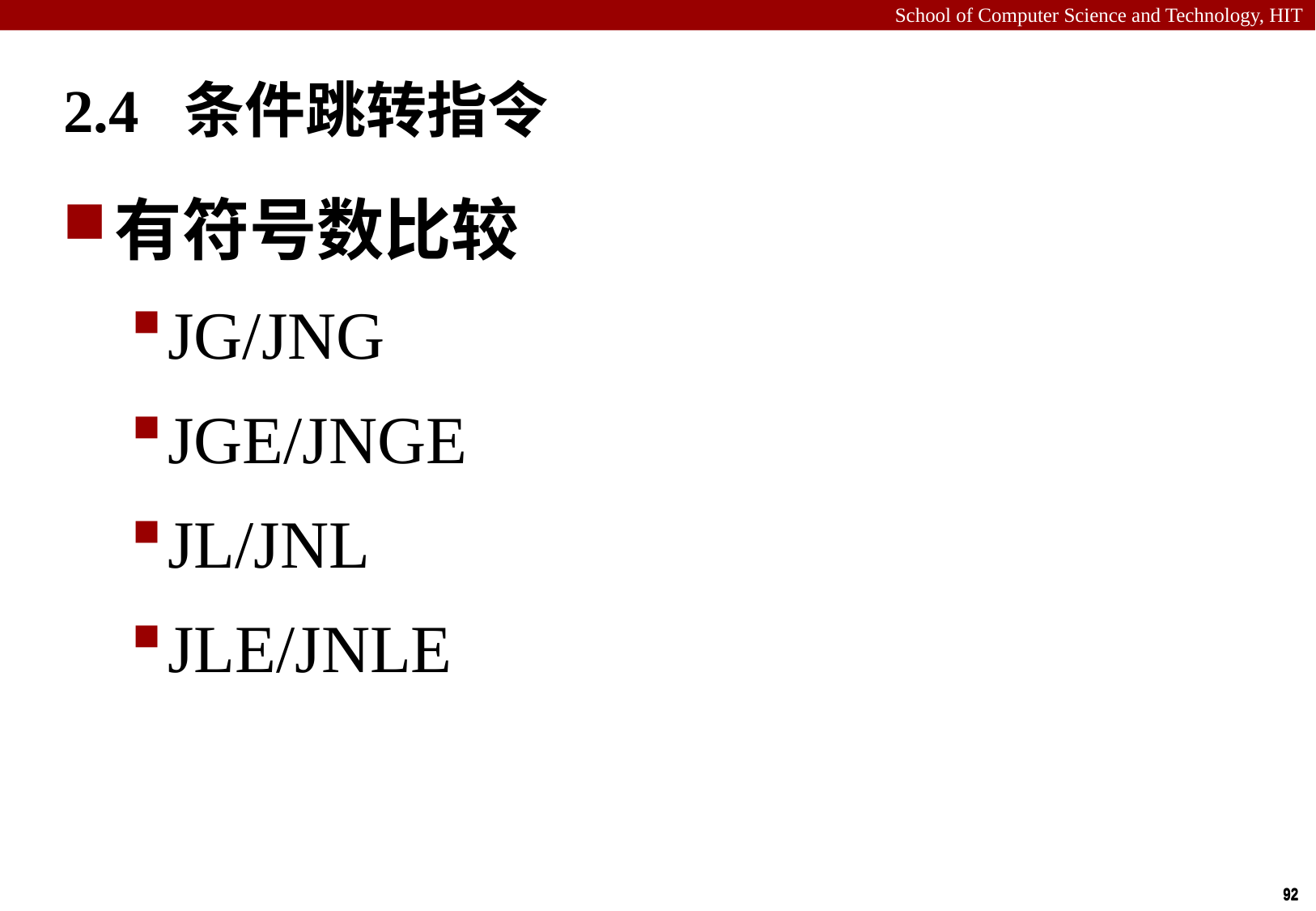

# 2.4  条件跳转指令
有符号数比较
JG/JNG
JGE/JNGE
JL/JNL
JLE/JNLE